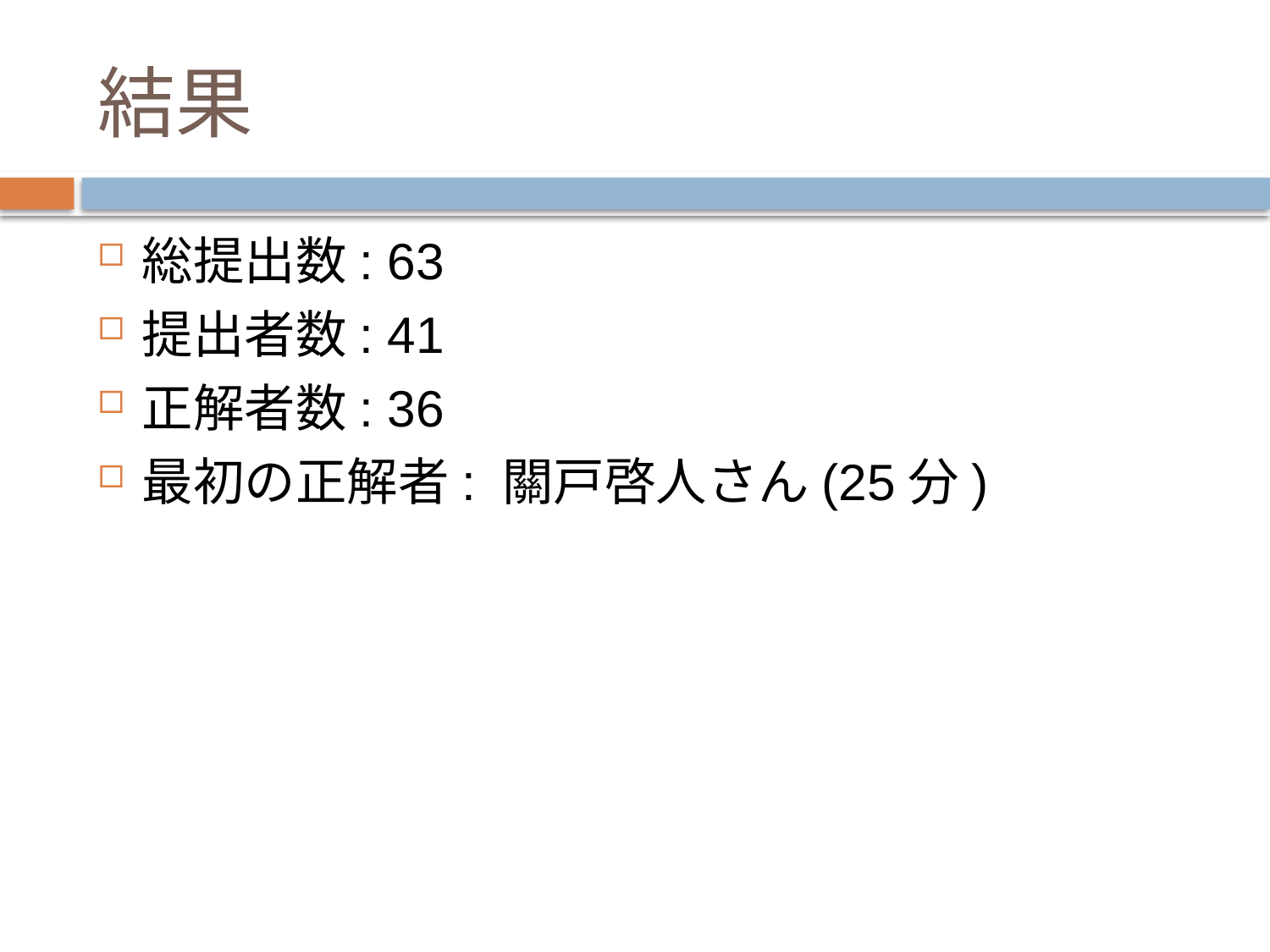

# 結果
総提出数: 63
提出者数: 41
正解者数: 36
最初の正解者: 關戸啓人さん(25分)